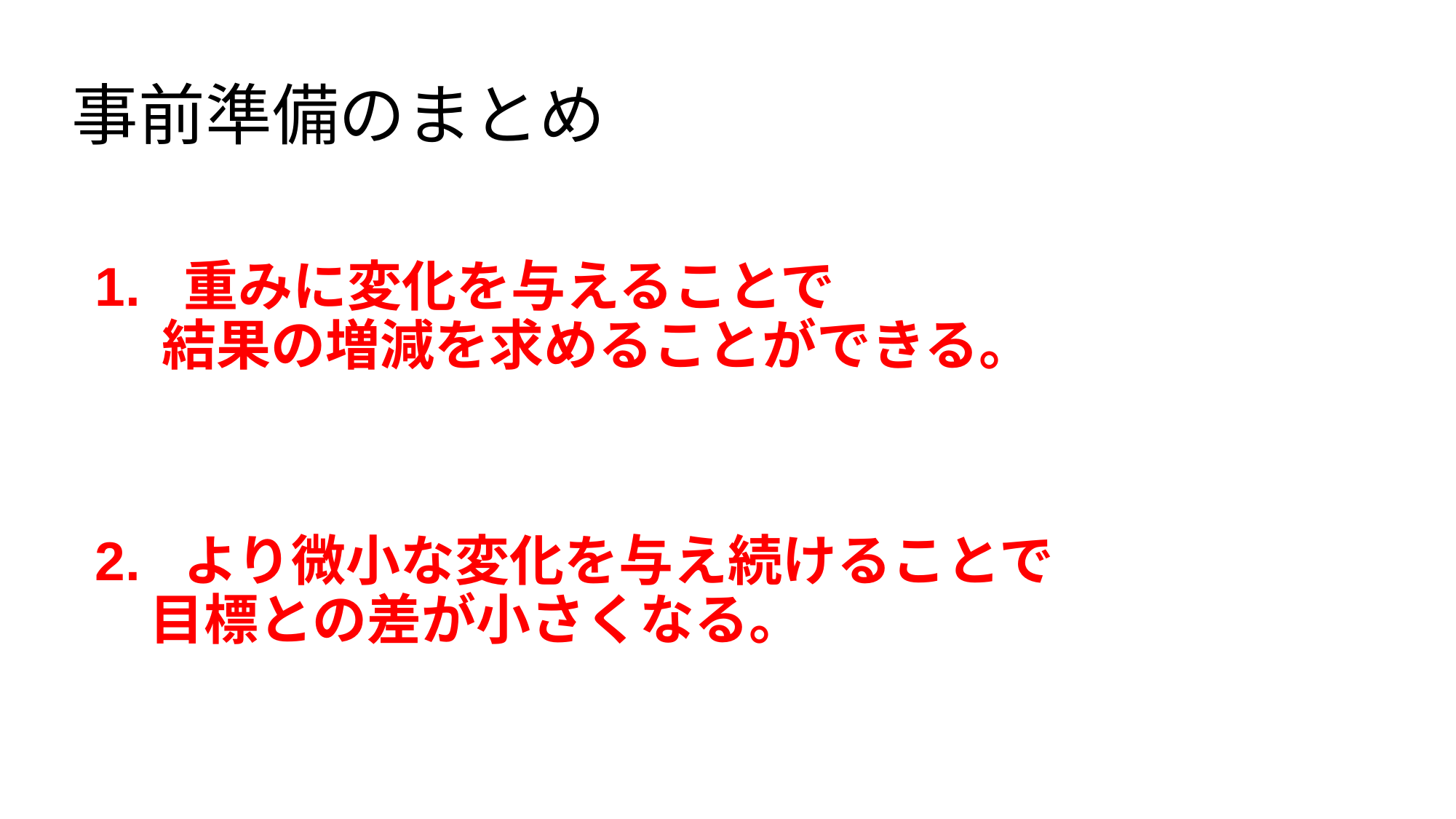

# 事前準備のまとめ
1.  重みに変化を与えることで
　 結果の増減を求めることができる。
2.  より微小な変化を与え続けることで
　目標との差が小さくなる。